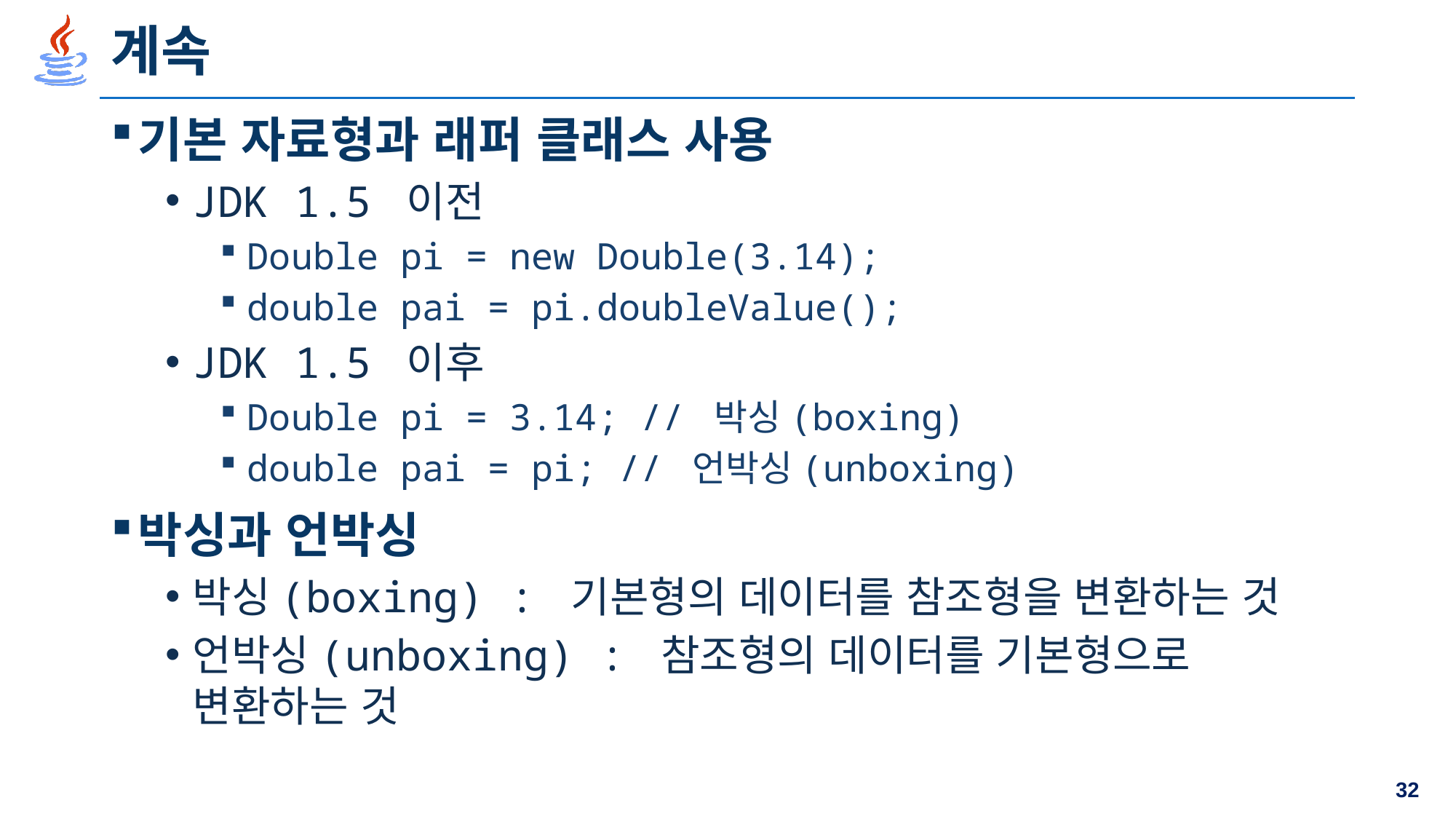

# 계속
기본 자료형과 래퍼 클래스 사용
JDK 1.5 이전
Double pi = new Double(3.14);
double pai = pi.doubleValue();
JDK 1.5 이후
Double pi = 3.14; // 박싱(boxing)
double pai = pi; // 언박싱(unboxing)
박싱과 언박싱
박싱(boxing) : 기본형의 데이터를 참조형을 변환하는 것
언박싱(unboxing) : 참조형의 데이터를 기본형으로 변환하는 것

32